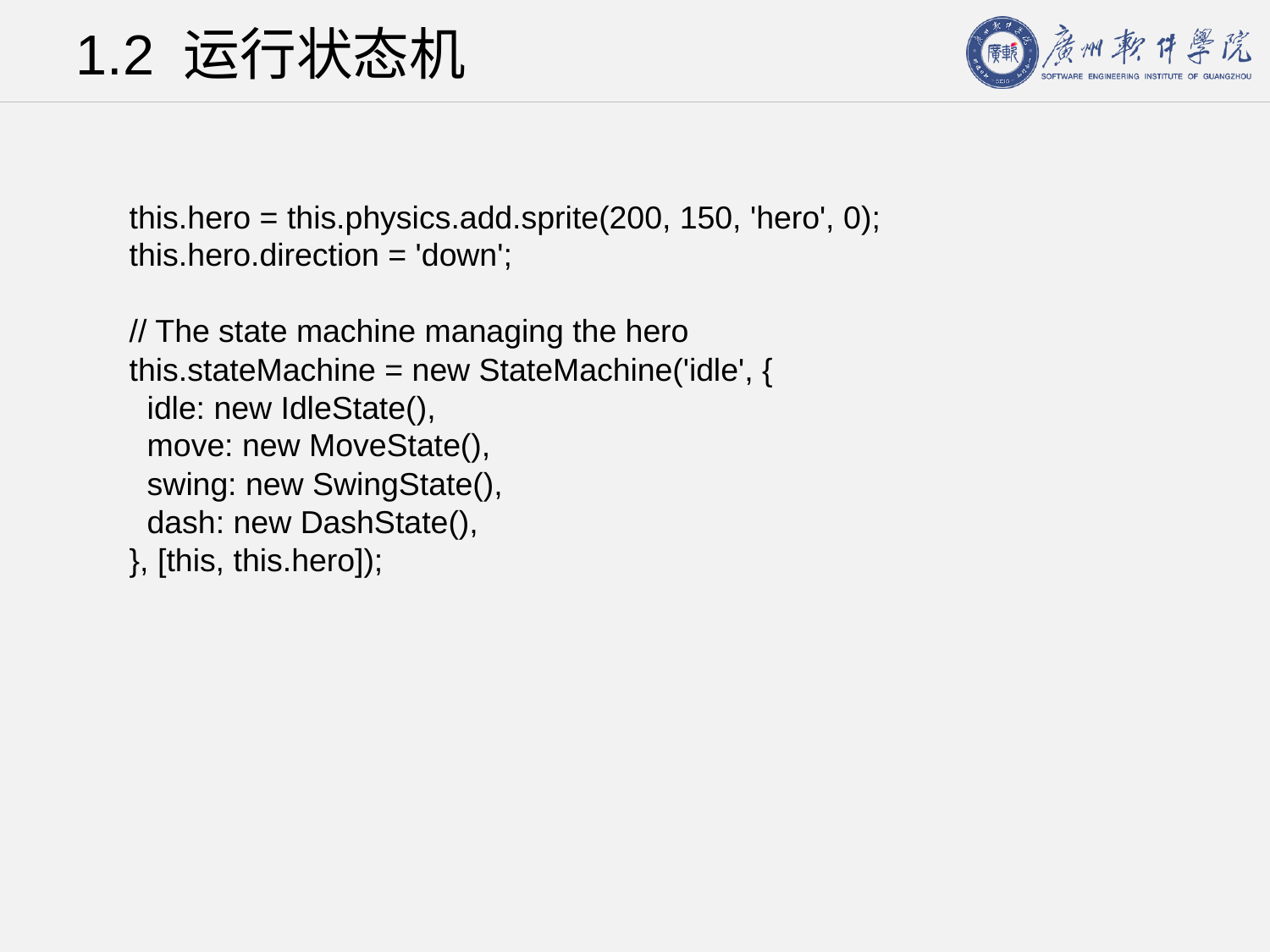

# 1.2 运行状态机
      this.hero = this.physics.add.sprite(200, 150, 'hero', 0);
      this.hero.direction = 'down';

      // The state machine managing the hero
      this.stateMachine = new StateMachine('idle', {
        idle: new IdleState(),
        move: new MoveState(),
        swing: new SwingState(),
        dash: new DashState(),
      }, [this, this.hero]);